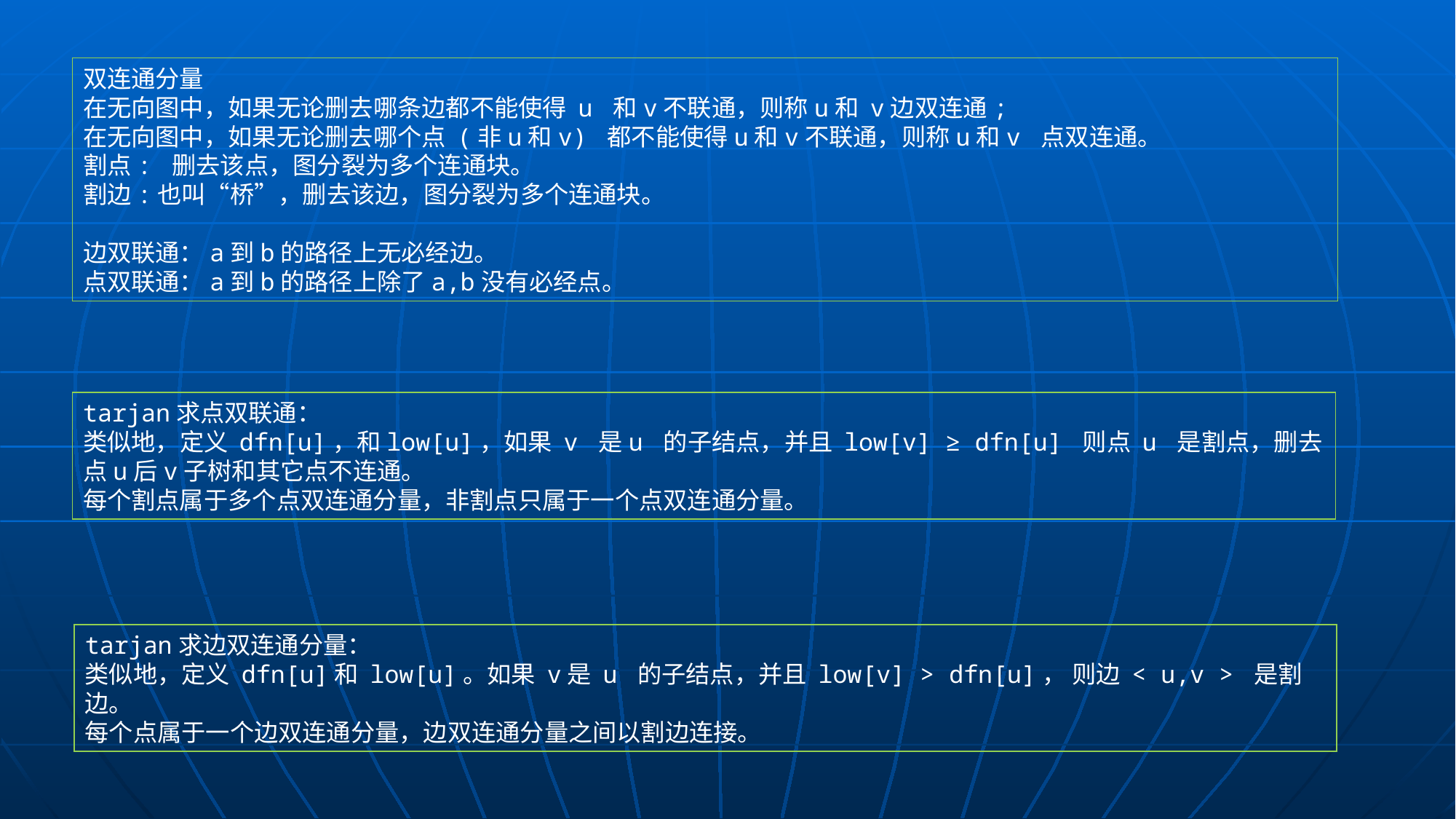

双连通分量
在无向图中，如果无论删去哪条边都不能使得 u 和v不联通，则称u和 v边双连通;
在无向图中，如果无论删去哪个点 (非u和v) 都不能使得u和v不联通，则称u和v 点双连通。
割点: 删去该点，图分裂为多个连通块。
割边:也叫“桥”，删去该边，图分裂为多个连通块。

边双联通：a到b的路径上无必经边。
点双联通：a到b的路径上除了a,b没有必经点。
tarjan求点双联通：
类似地，定义 dfn[u]，和low[u]，如果 v 是u 的子结点，并且 low[v] ≥ dfn[u] 则点 u 是割点，删去点u后v子树和其它点不连通。
每个割点属于多个点双连通分量，非割点只属于一个点双连通分量。
tarjan求边双连通分量：
类似地，定义 dfn[u]和 low[u]。如果 v是 u 的子结点，并且 low[v] > dfn[u]， 则边 < u,v > 是割边。
每个点属于一个边双连通分量，边双连通分量之间以割边连接。